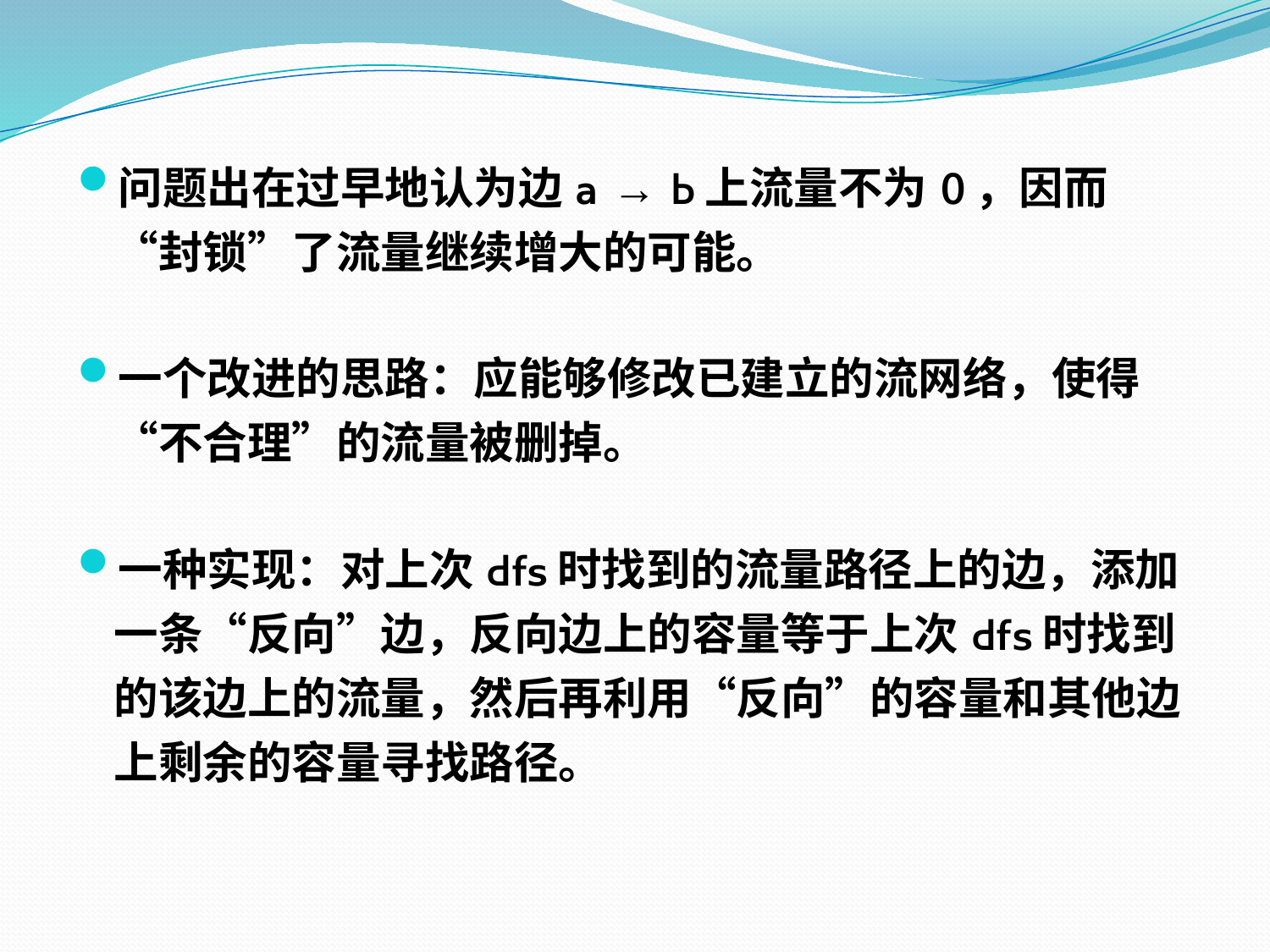

问题出在过早地认为边a → b上流量不为0，因而“封锁”了流量继续增大的可能。

一个改进的思路：应能够修改已建立的流网络，使得 “不合理”的流量被删掉。

一种实现：对上次dfs时找到的流量路径上的边，添加一条“反向”边，反向边上的容量等于上次dfs时找到的该边上的流量，然后再利用“反向”的容量和其他边上剩余的容量寻找路径。